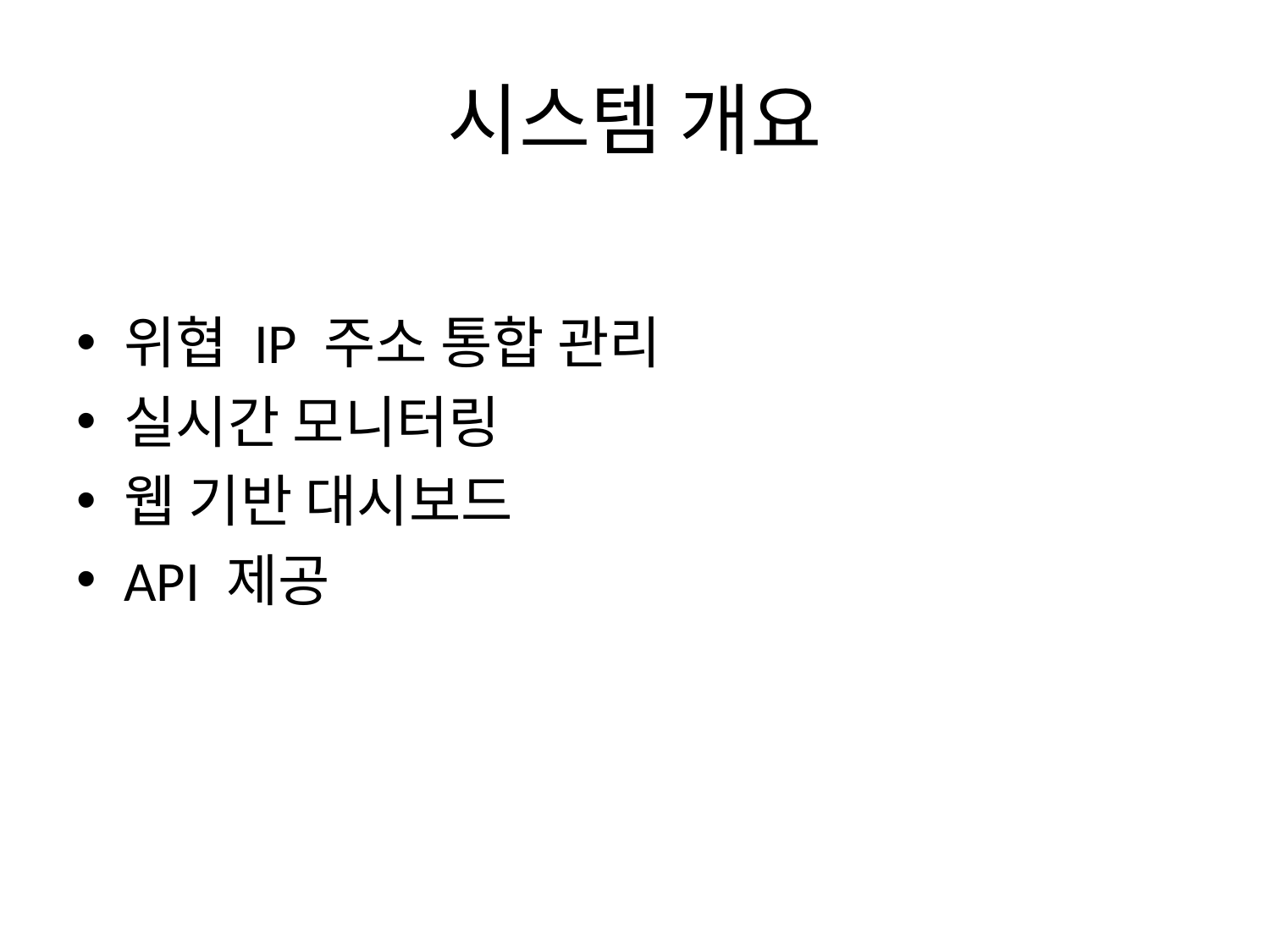

# 시스템 개요

위협 IP 주소 통합 관리
실시간 모니터링
웹 기반 대시보드
API 제공